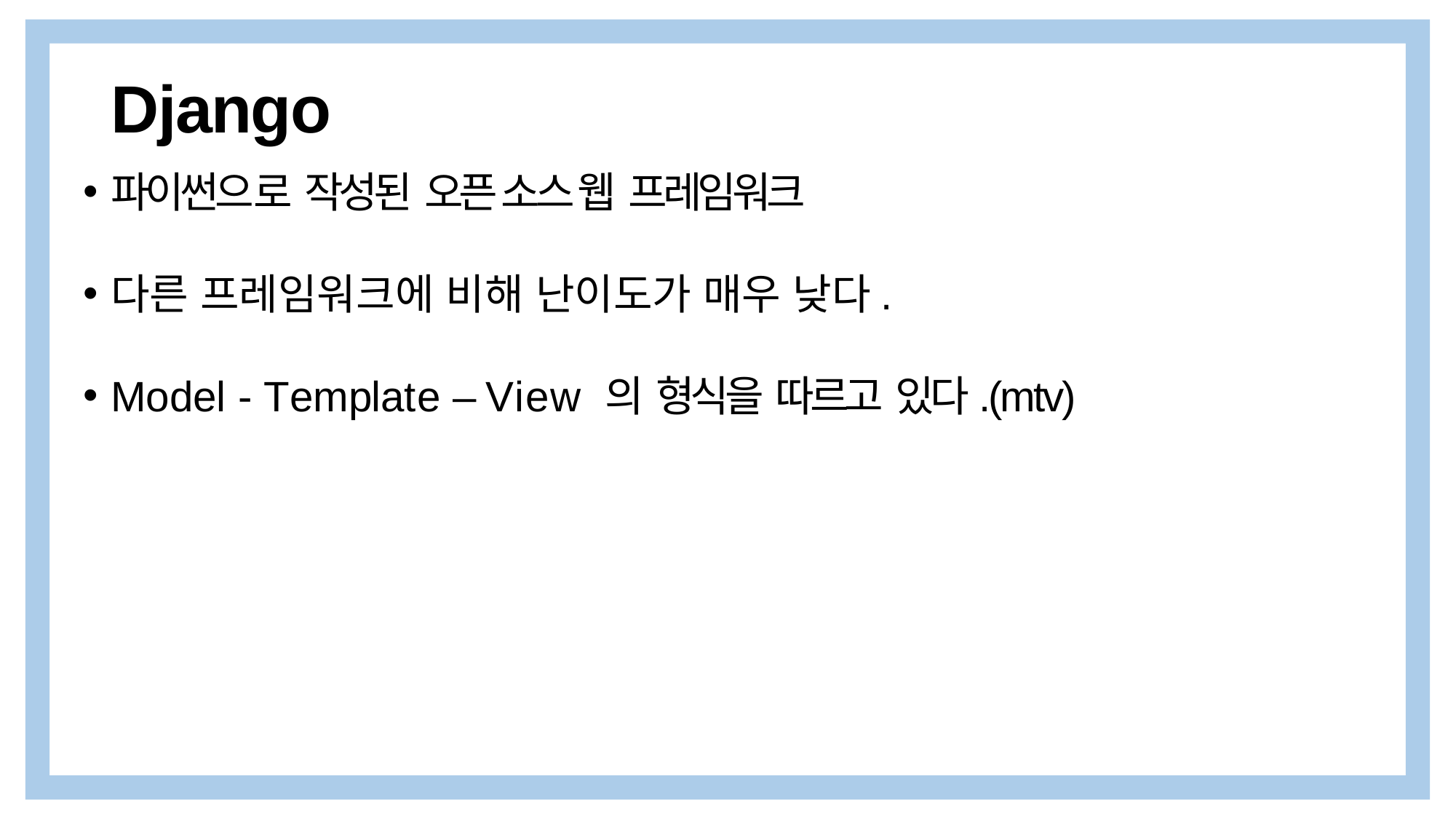

# Django
파이썬으로 작성된 오픈 소스 웹 프레임워크

다른 프레임워크에 비해 난이도가 매우 낮다.

Model - Template – View 의 형식을 따르고 있다.(mtv)